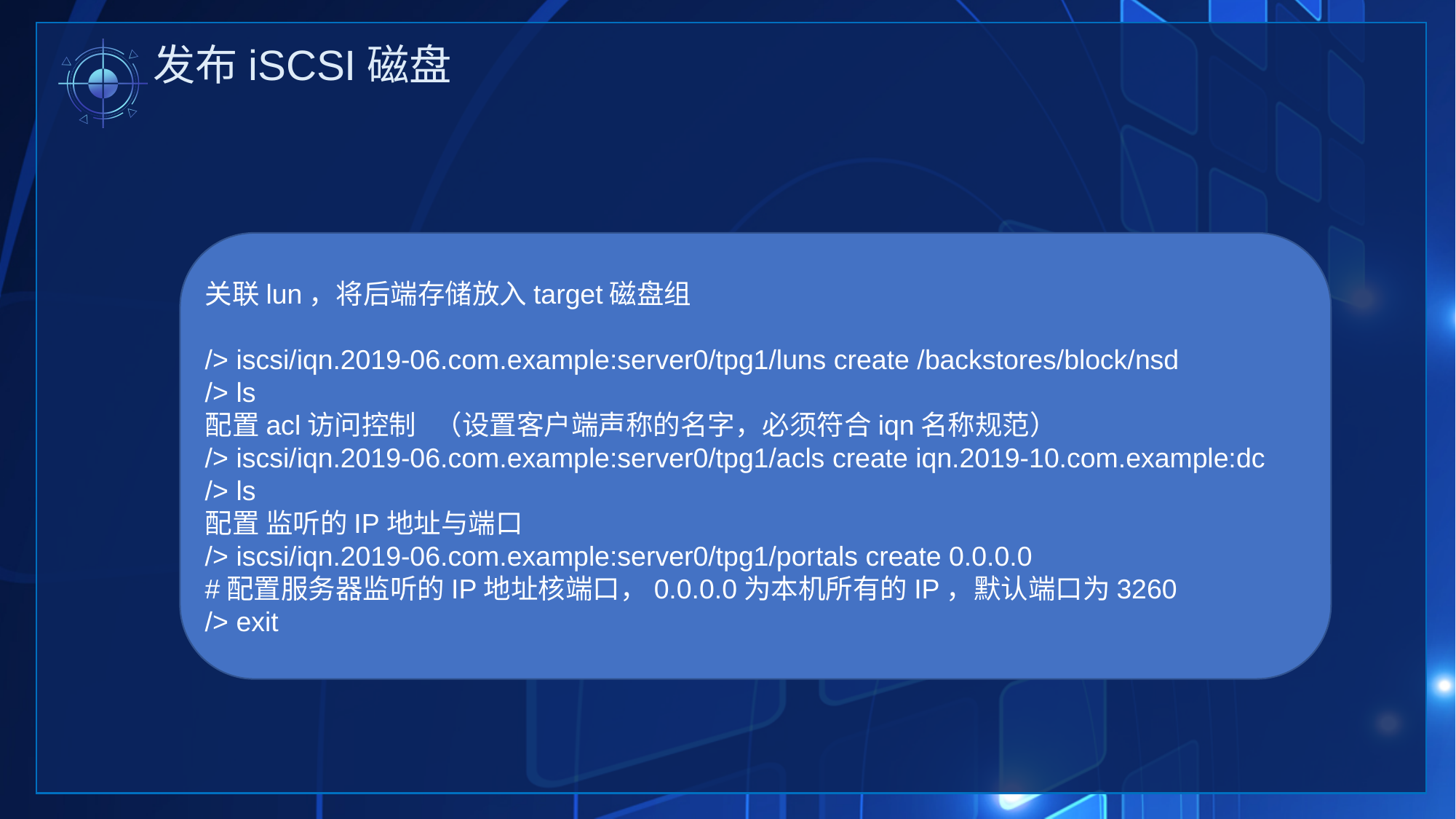

发布iSCSI磁盘

关联lun，将后端存储放入target磁盘组

/> iscsi/iqn.2019-06.com.example:server0/tpg1/luns create /backstores/block/nsd
/> ls
配置acl访问控制   （设置客户端声称的名字，必须符合iqn名称规范）
/> iscsi/iqn.2019-06.com.example:server0/tpg1/acls create iqn.2019-10.com.example:dc
/> ls
配置 监听的IP地址与端口
/> iscsi/iqn.2019-06.com.example:server0/tpg1/portals create 0.0.0.0
#配置服务器监听的IP地址核端口，0.0.0.0为本机所有的IP，默认端口为3260
/> exit